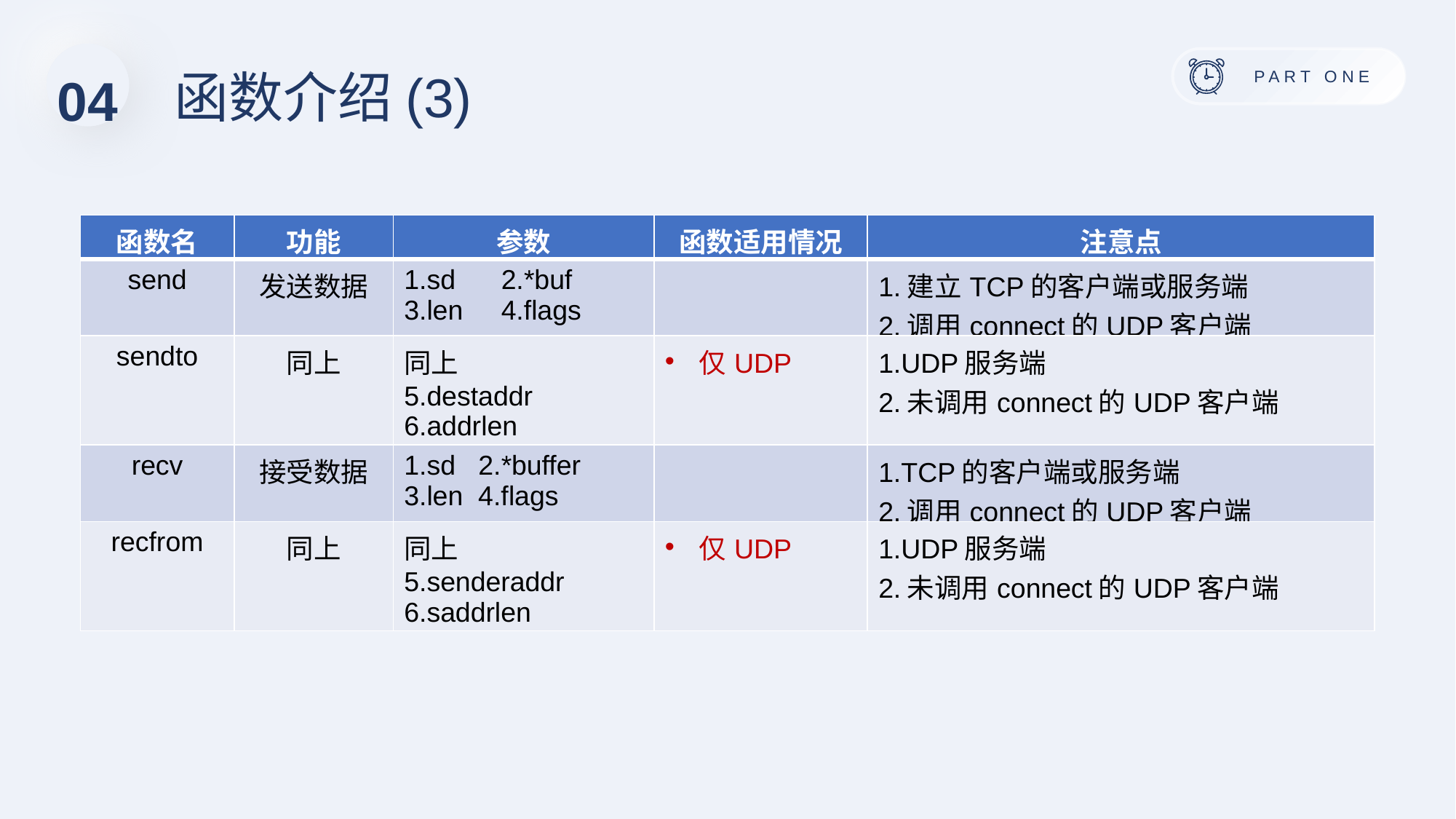

04
函数介绍(3)
| 函数名 | 功能 | 参数 | 函数适用情况 | 注意点 |
| --- | --- | --- | --- | --- |
| send | 发送数据 | 1.sd 2.\*buf 3.len 4.flags |  | 1.建立TCP的客户端或服务端 2.调用connect的UDP客户端 |
| sendto | 同上 | 同上 5.destaddr 6.addrlen | 仅UDP | 1.UDP服务端 2.未调用connect的UDP客户端 |
| recv | 接受数据 | 1.sd 2.\*buffer 3.len 4.flags |  | 1.TCP的客户端或服务端 2.调用connect的UDP客户端 |
| recfrom | 同上 | 同上 5.senderaddr 6.saddrlen | 仅UDP | 1.UDP服务端 2.未调用connect的UDP客户端 |